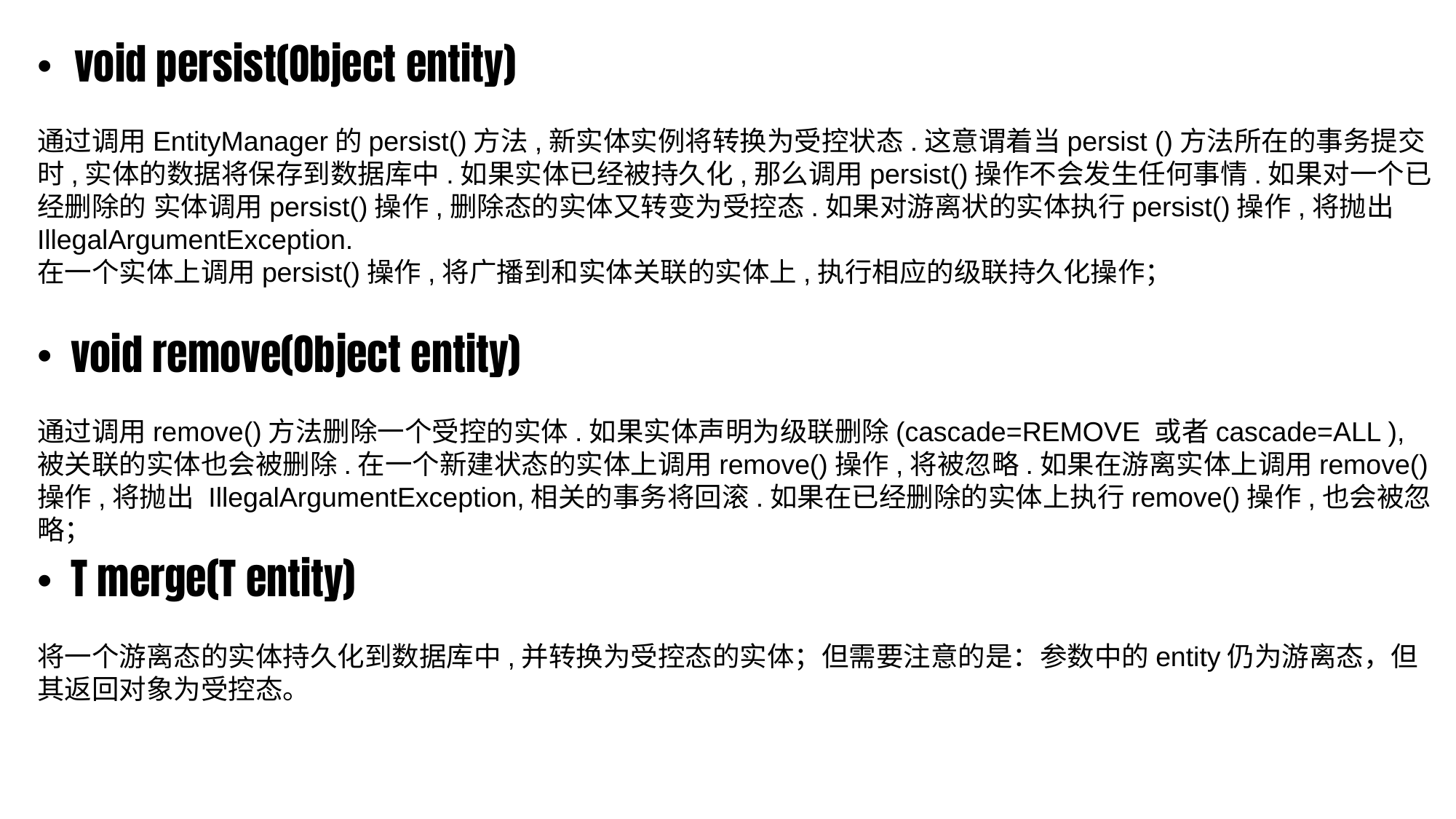

void persist(Object entity)

通过调用EntityManager的persist()方法,新实体实例将转换为受控状态.这意谓着当persist ()方法所在的事务提交时,实体的数据将保存到数据库中.如果实体已经被持久化,那么调用persist()操作不会发生任何事情.如果对一个已经删除的 实体调用persist()操作,删除态的实体又转变为受控态.如果对游离状的实体执行persist()操作,将抛出 IllegalArgumentException.
在一个实体上调用persist()操作,将广播到和实体关联的实体上,执行相应的级联持久化操作；

void remove(Object entity)

通过调用remove()方法删除一个受控的实体.如果实体声明为级联删除(cascade=REMOVE 或者cascade=ALL ),被关联的实体也会被删除.在一个新建状态的实体上调用remove()操作,将被忽略.如果在游离实体上调用remove()操作,将抛出 IllegalArgumentException,相关的事务将回滚.如果在已经删除的实体上执行remove()操作,也会被忽略；
T merge(T entity)

将一个游离态的实体持久化到数据库中,并转换为受控态的实体；但需要注意的是：参数中的entity仍为游离态，但其返回对象为受控态。
19